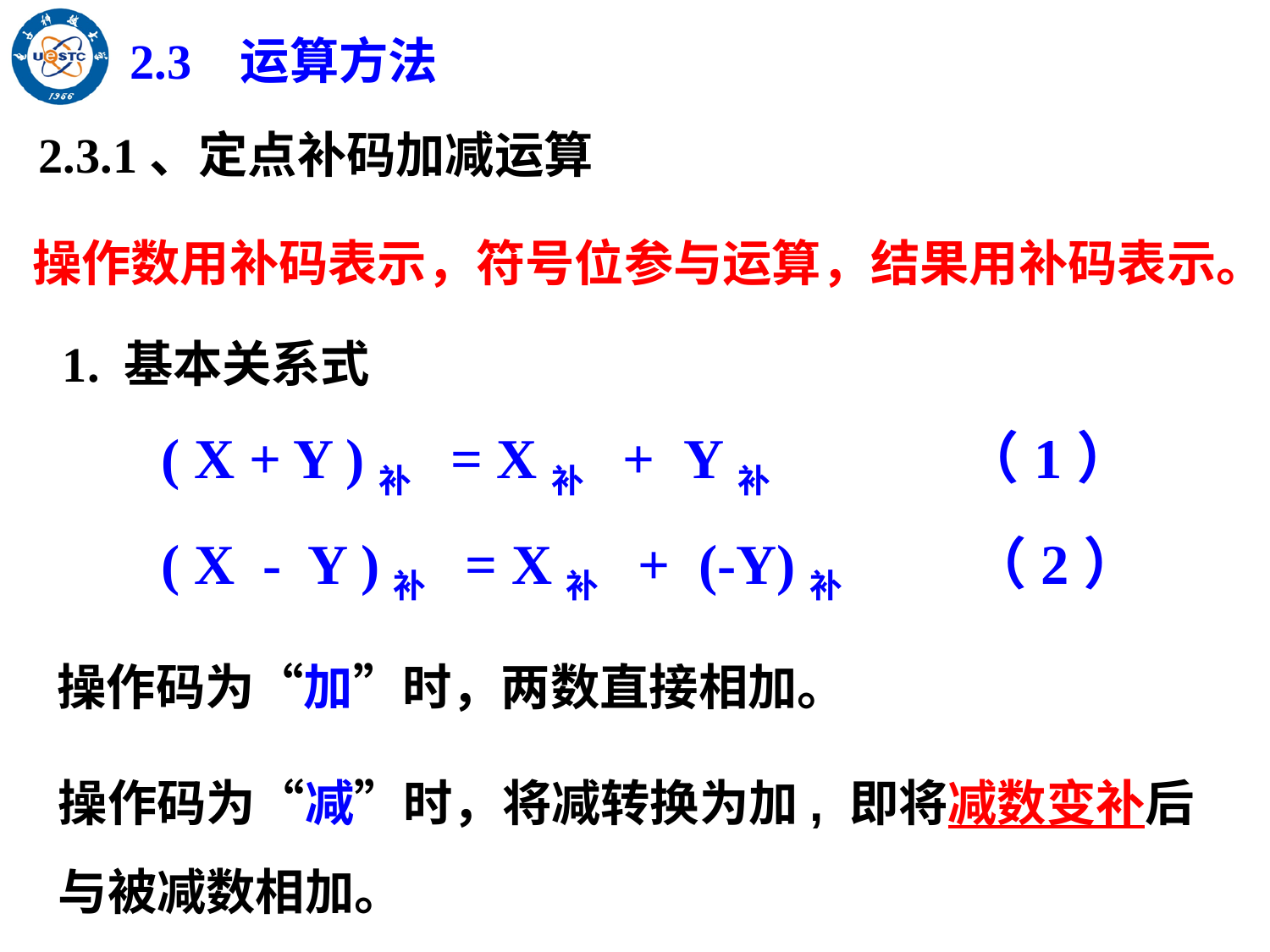

2.3   运算方法
2.3.1、定点补码加减运算
操作数用补码表示，符号位参与运算，结果用补码表示。
1. 基本关系式
 ( X + Y )补  = X补  +  Y补               （1）
 ( X  -  Y )补  = X补  +  (-Y)补          （2）
操作码为“加”时，两数直接相加。
操作码为“减”时，将减转换为加, 即将减数变补后与被减数相加。